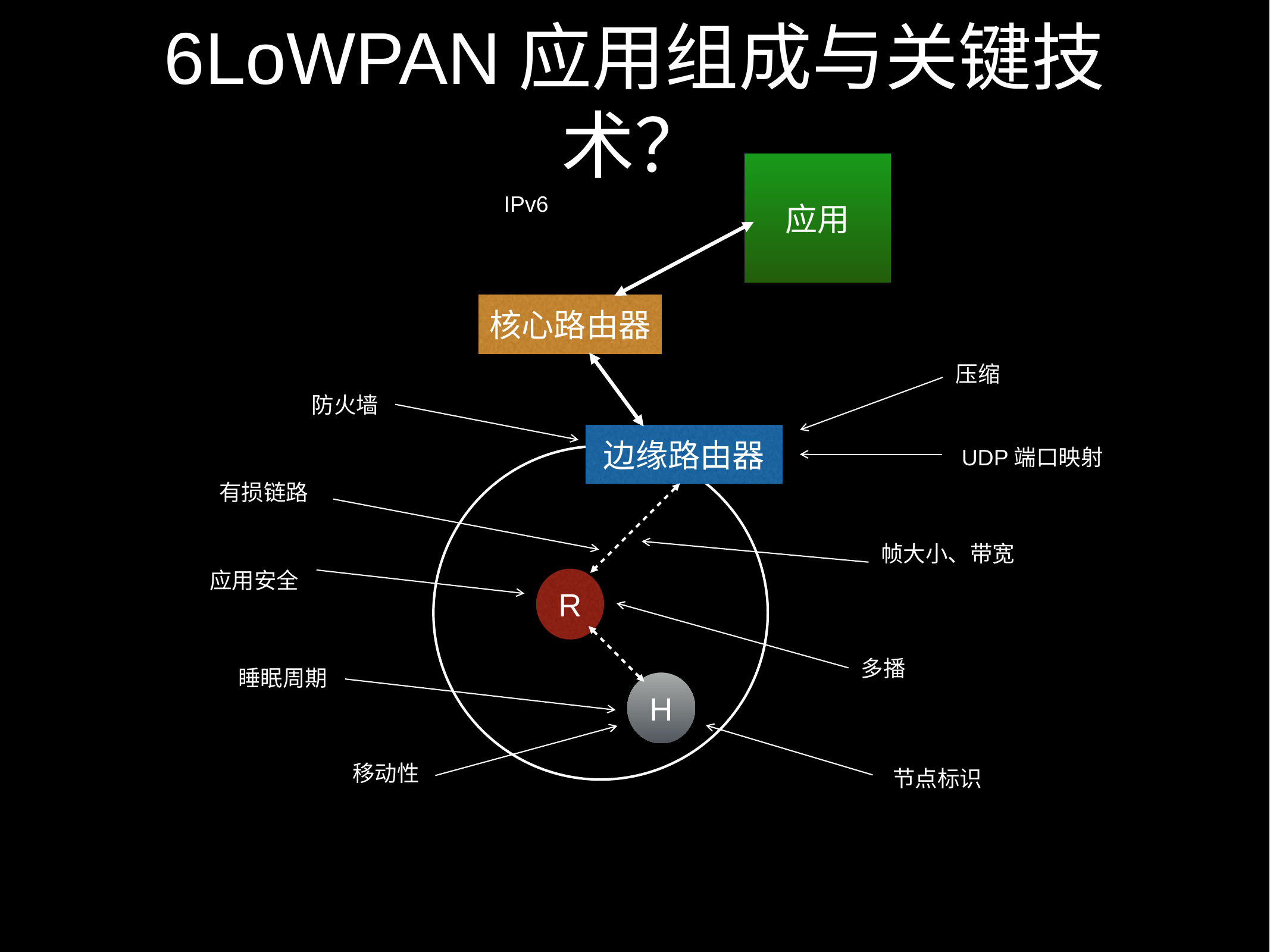

# 6LoWPAN应用组成与关键技术？
应用
IPv6

核心路由器

压缩

防火墙

边缘路由器
UDP端口映射

有损链路

帧大小、带宽

应用安全
R

多播
睡眠周期
H

移动性
节点标识